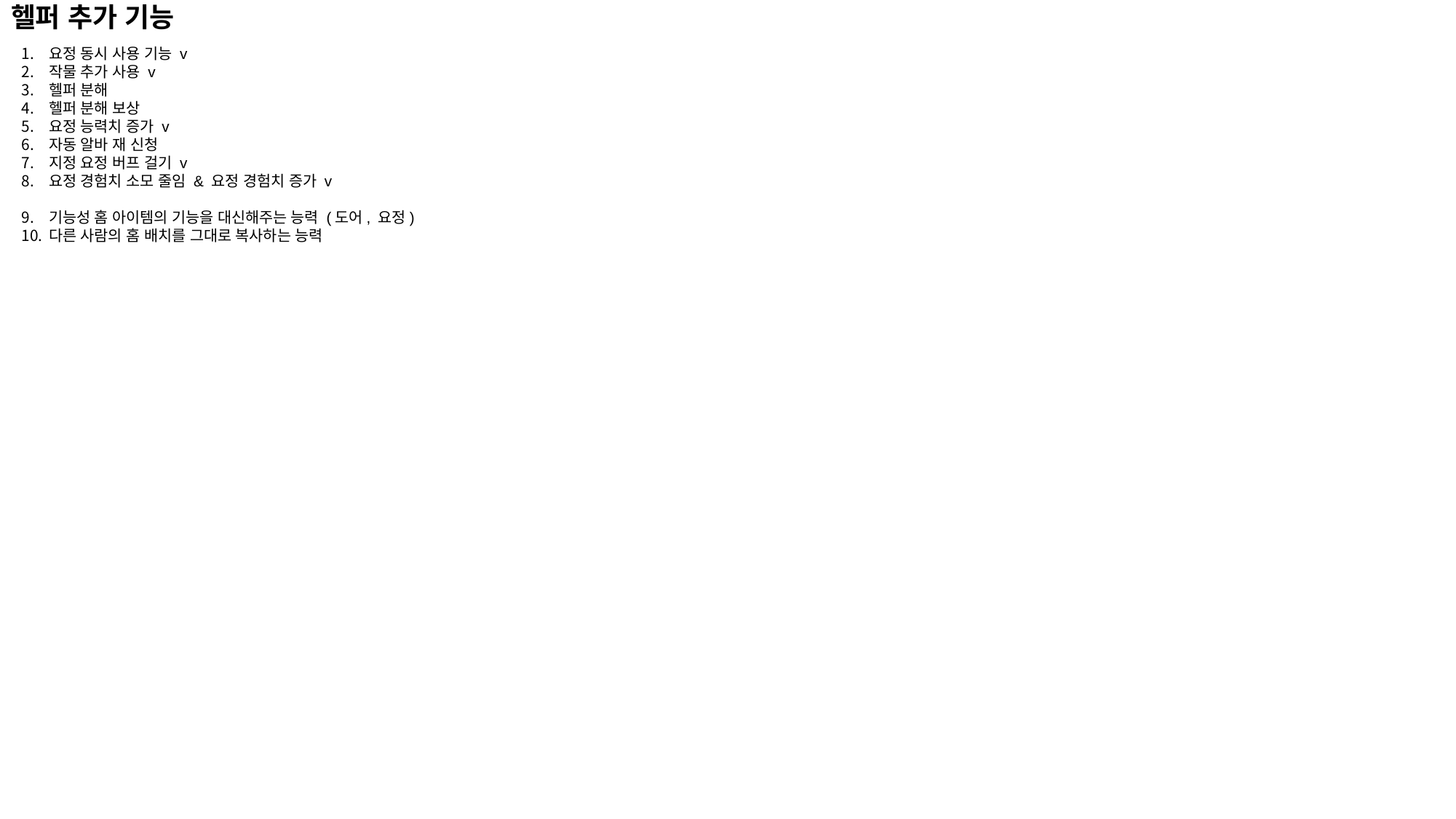

# 헬퍼 추가 기능
요정 동시 사용 기능 v
작물 추가 사용 v
헬퍼 분해
헬퍼 분해 보상
요정 능력치 증가 v
자동 알바 재 신청
지정 요정 버프 걸기 v
요정 경험치 소모 줄임 & 요정 경험치 증가 v

기능성 홈 아이템의 기능을 대신해주는 능력 (도어, 요정)
다른 사람의 홈 배치를 그대로 복사하는 능력